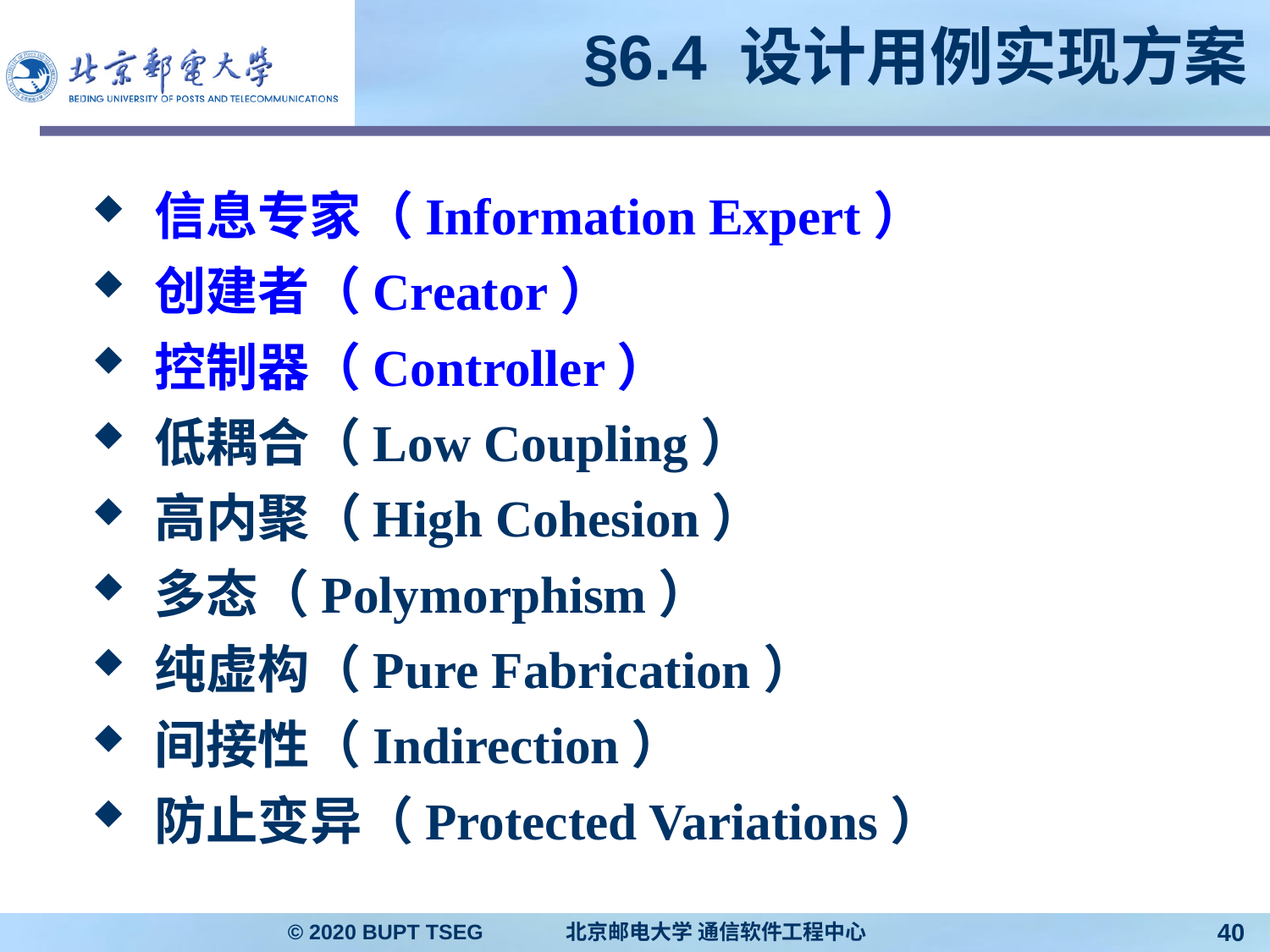

# §6.4 设计用例实现方案
信息专家（Information Expert）
创建者（Creator）
控制器（Controller）
低耦合（Low Coupling）
高内聚（High Cohesion）
多态（Polymorphism）
纯虚构（Pure Fabrication）
间接性（Indirection）
防止变异（Protected Variations）
© 2020 BUPT TSEG             北京邮电大学 通信软件工程中心